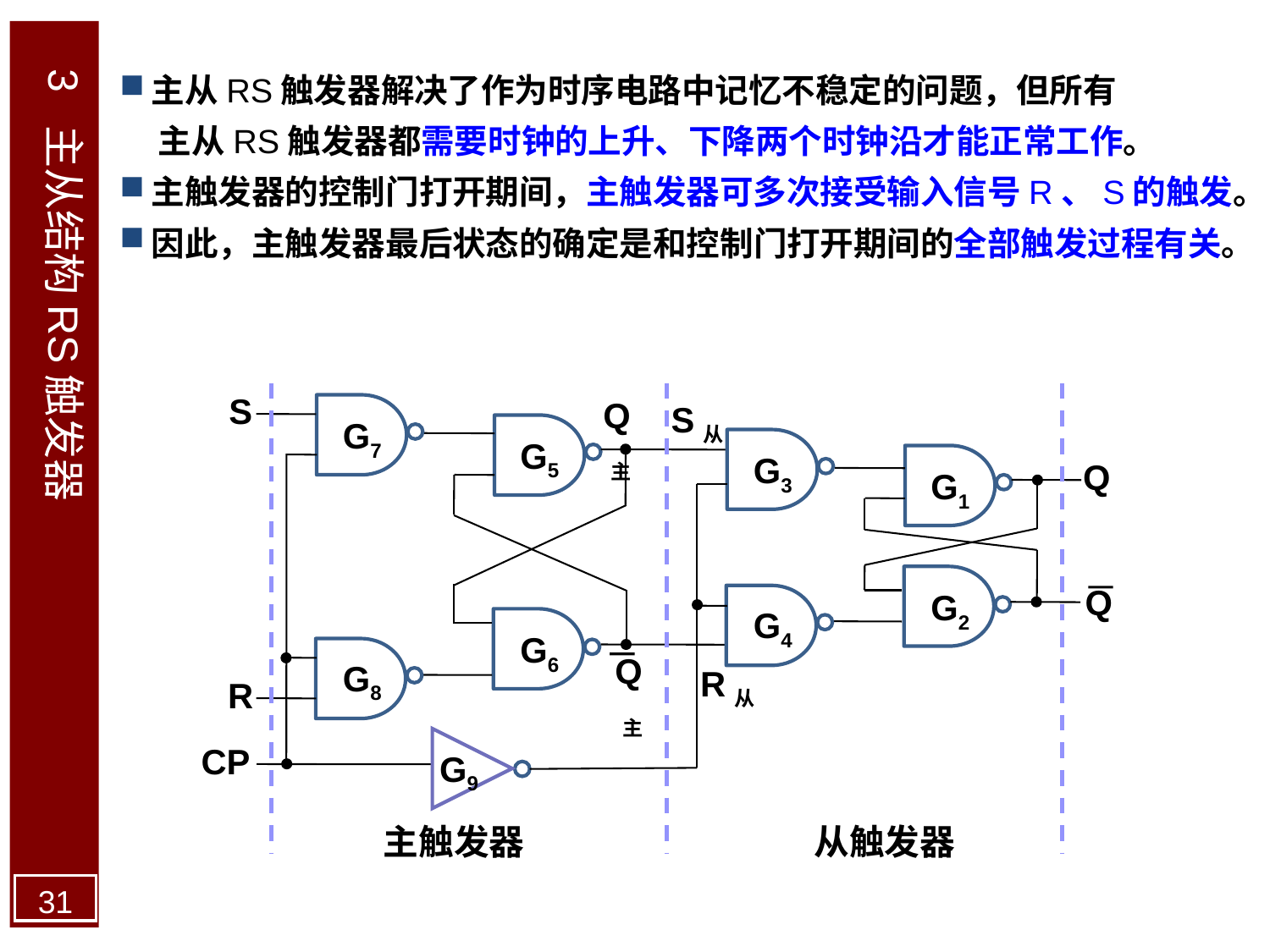

3  主从结构RS触发器
主从RS触发器解决了作为时序电路中记忆不稳定的问题，但所有
    主从RS触发器都需要时钟的上升、下降两个时钟沿才能正常工作。
主触发器的控制门打开期间，主触发器可多次接受输入信号R、S的触发。
因此，主触发器最后状态的确定是和控制门打开期间的全部触发过程有关。
S
Q主
S从

G7

G5

G3

Q

G1

Q
G2

G4

G6

Q主
G8

R从

R

G9

CP

主触发器
从触发器
31